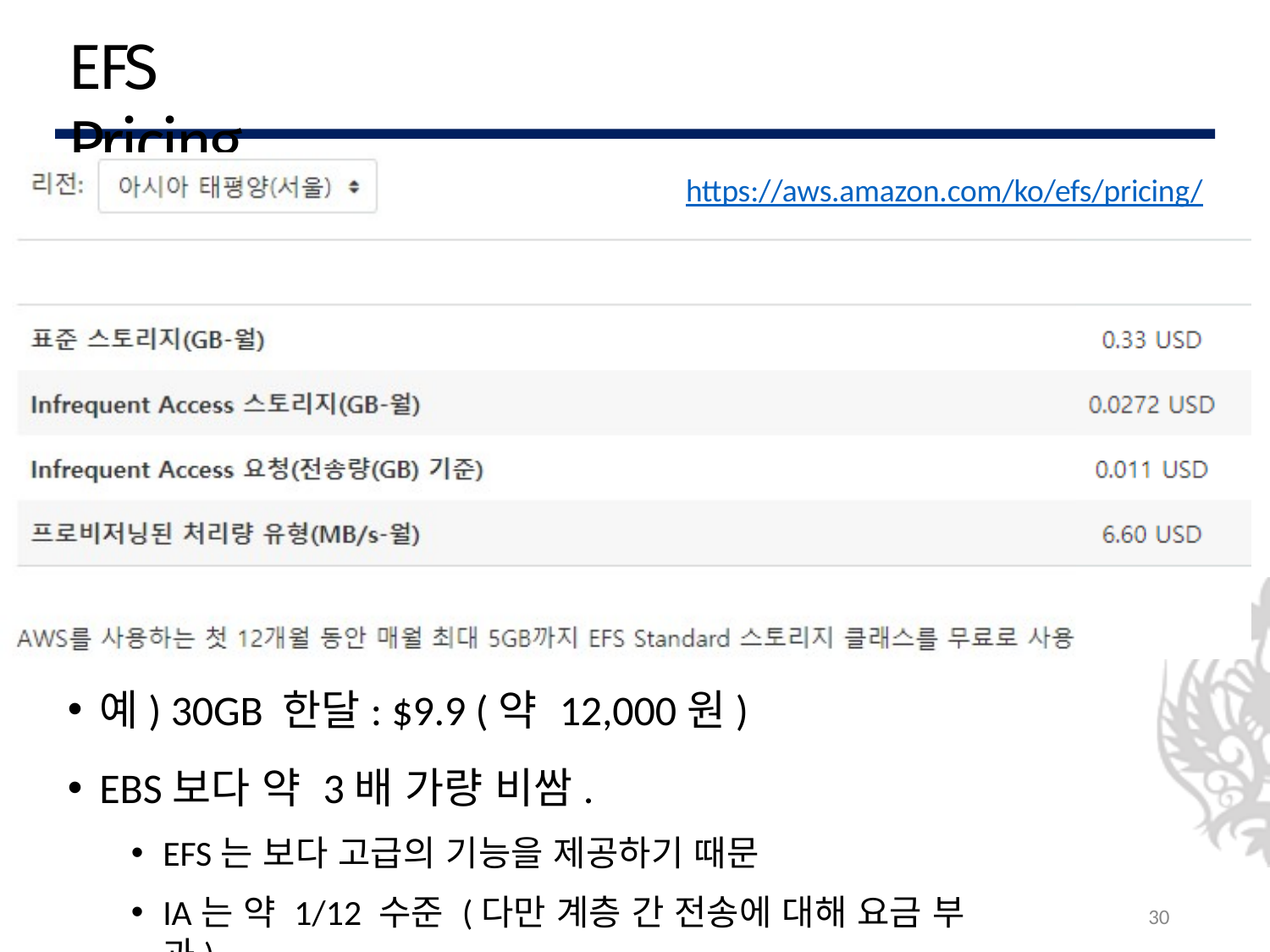

# EFS Pricing

https://aws.amazon.com/ko/efs/pricing/
예) 30GB 한달: $9.9 (약 12,000원)
EBS보다 약 3배 가량 비쌈.
EFS는 보다 고급의 기능을 제공하기 때문
IA는 약 1/12 수준 (다만 계층 간 전송에 대해 요금 부과)
30